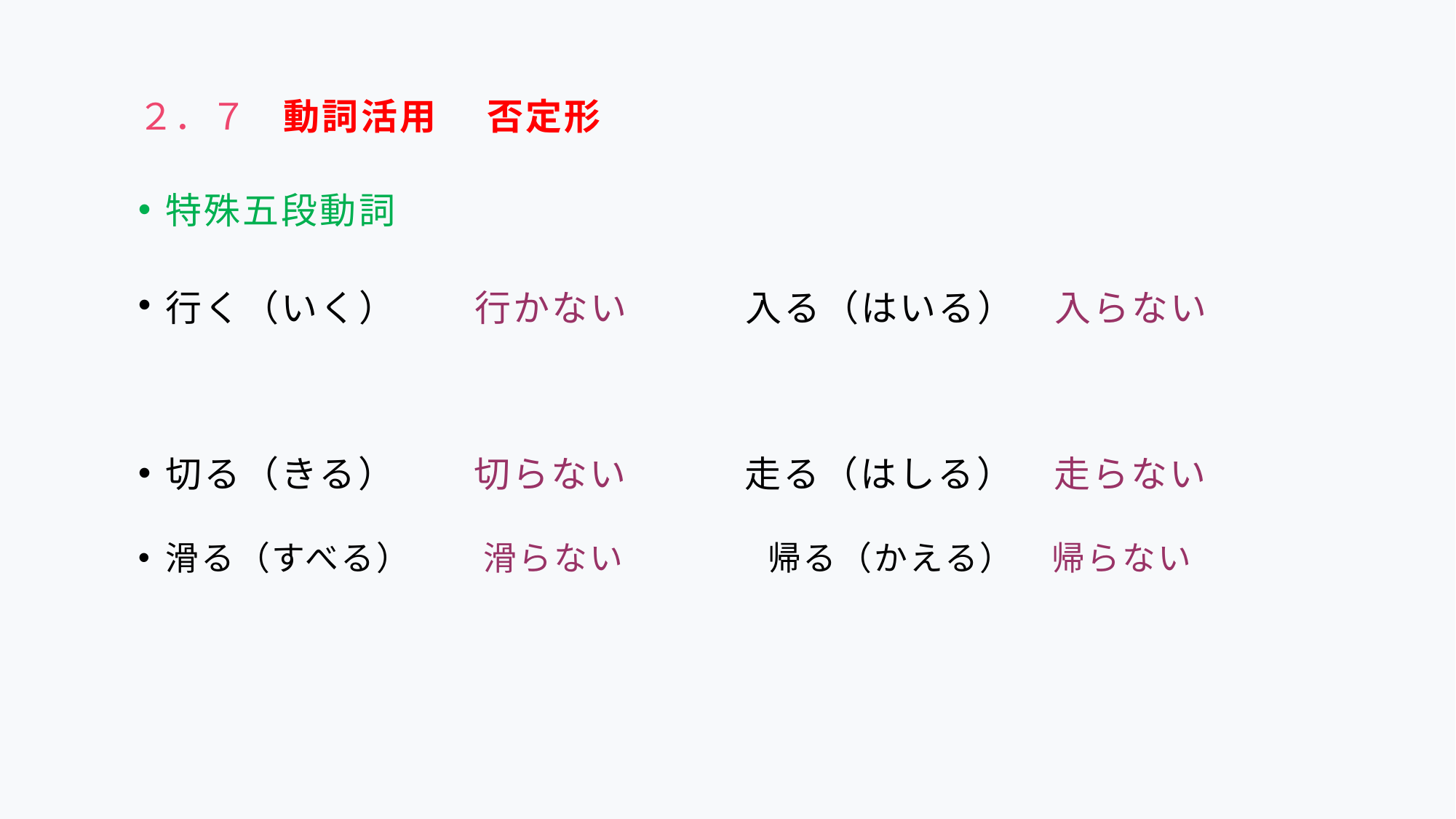

２．７　動詞活用 　否定形
特殊五段動詞
行く（いく）　　行かない　　　入る（はいる）　入らない
切る（きる）　　切らない　　　走る（はしる）　走らない
滑る（すべる）　　滑らない　　　　帰る（かえる）　帰らない